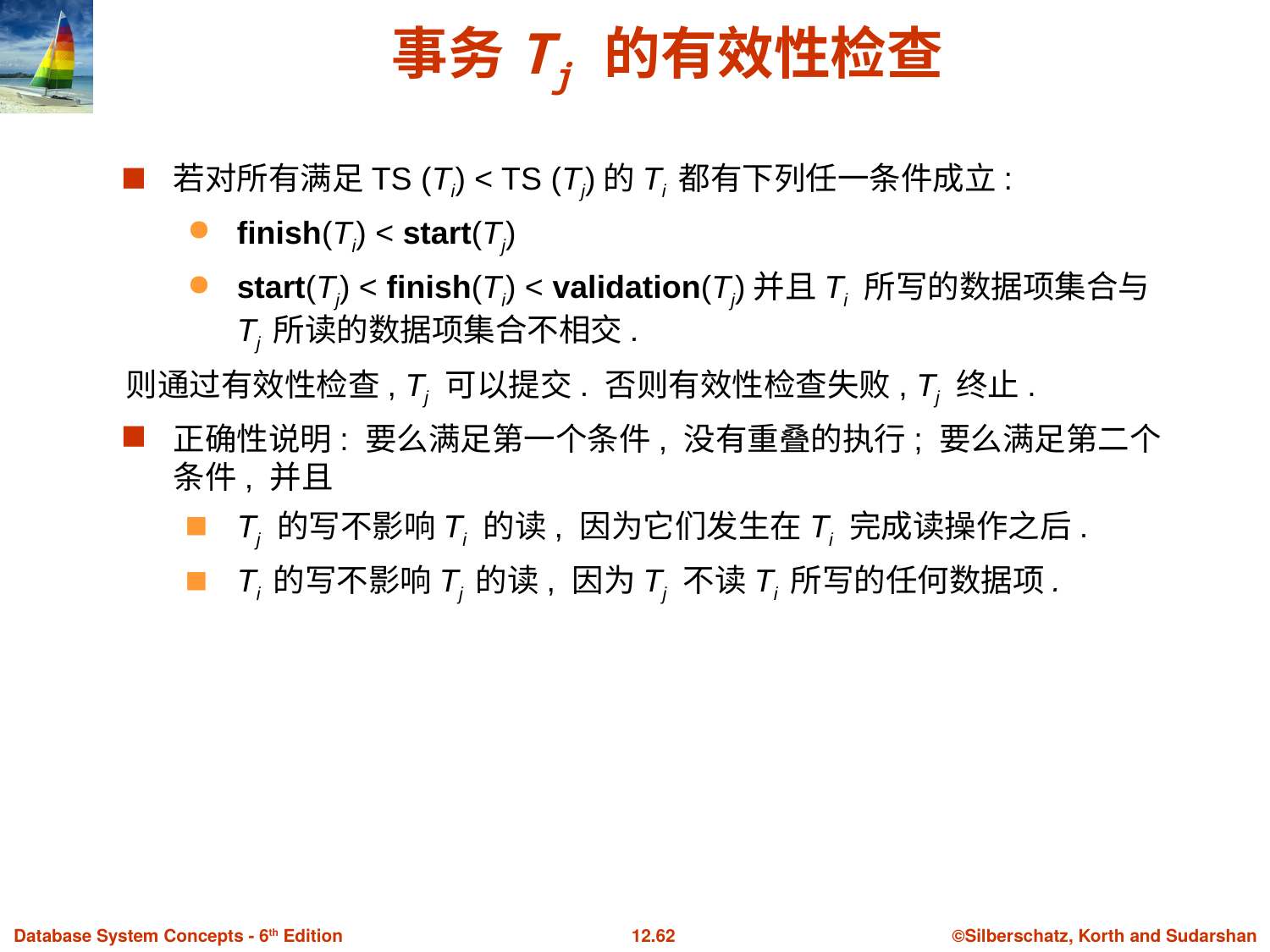

# 事务Tj 的有效性检查
若对所有满足TS (Ti) < TS (Tj)的Ti 都有下列任一条件成立:
finish(Ti) < start(Tj)
start(Tj) < finish(Ti) < validation(Tj)并且Ti 所写的数据项集合与Tj 所读的数据项集合不相交.
则通过有效性检查, Tj 可以提交. 否则有效性检查失败, Tj 终止.
正确性说明: 要么满足第一个条件, 没有重叠的执行; 要么满足第二个条件, 并且
Tj 的写不影响Ti 的读, 因为它们发生在Ti 完成读操作之后.
Ti 的写不影响Tj 的读, 因为Tj 不读Ti 所写的任何数据项.